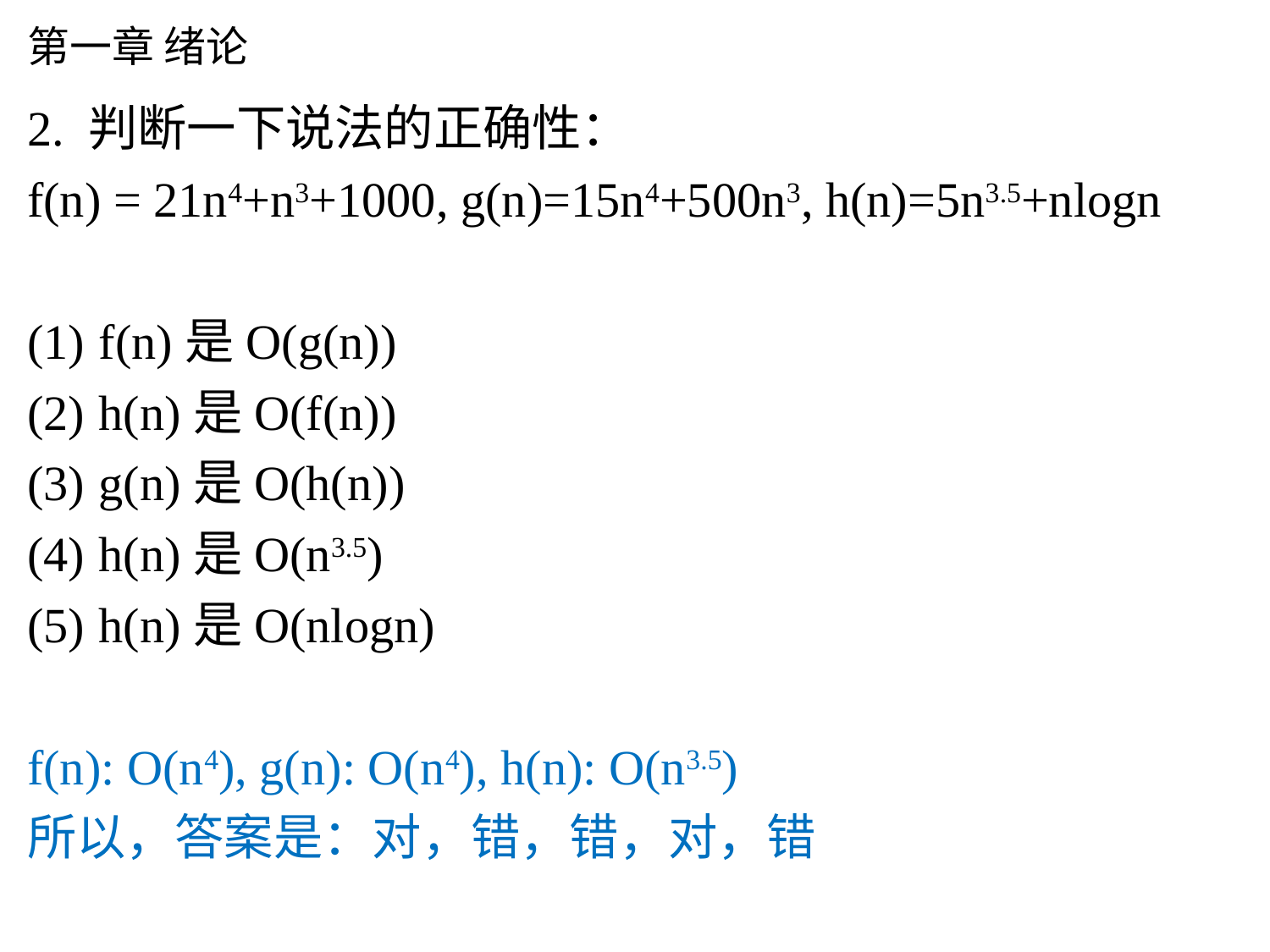

# 第一章 绪论
2. 判断一下说法的正确性：
f(n) = 21n4+n3+1000, g(n)=15n4+500n3, h(n)=5n3.5+nlogn

f(n)是O(g(n))
h(n)是O(f(n))
g(n)是O(h(n))
h(n)是O(n3.5)
h(n)是O(nlogn)

f(n): O(n4), g(n): O(n4), h(n): O(n3.5)
所以，答案是：对，错，错，对，错